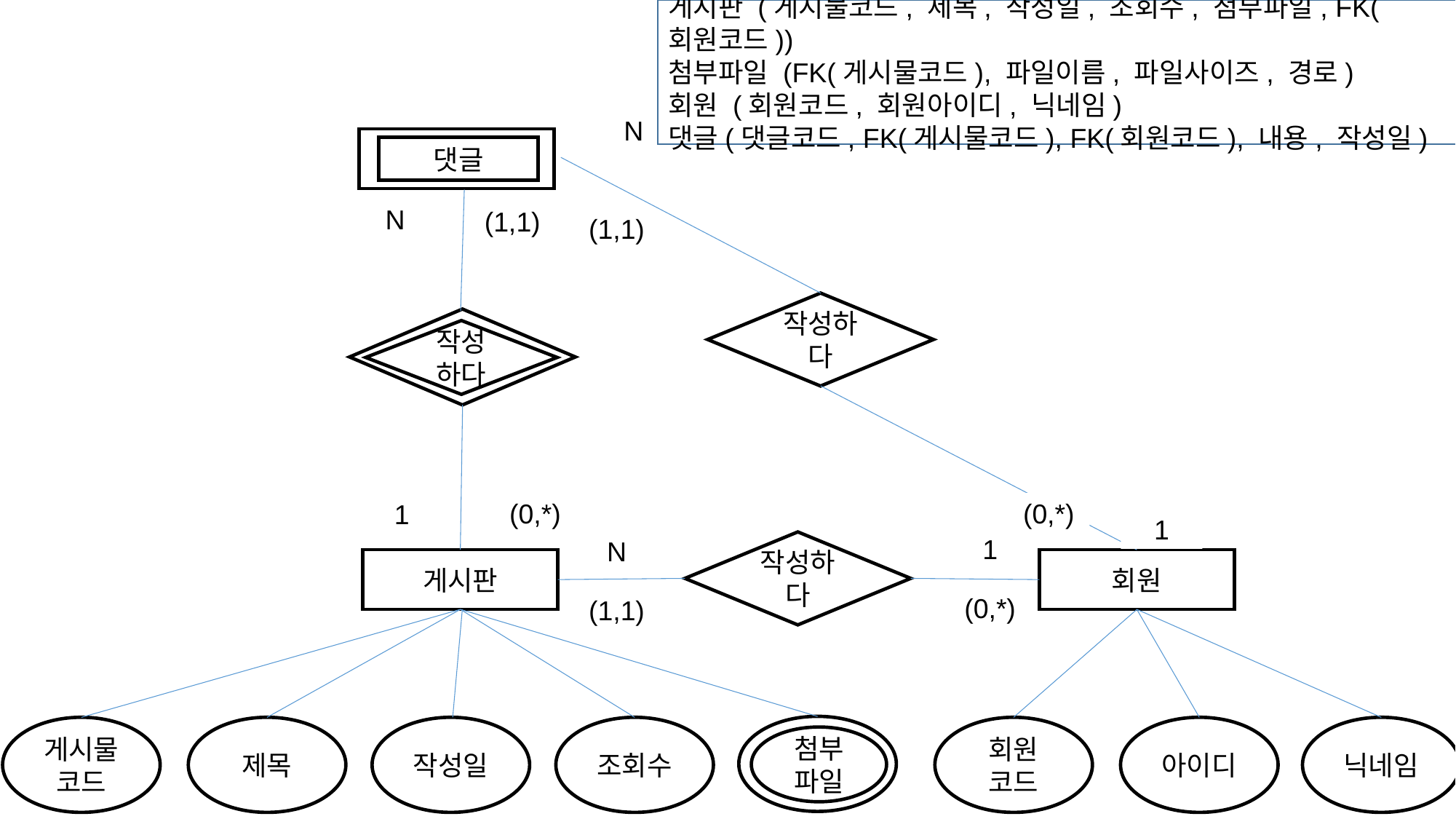

게시판 (게시물코드, 제목, 작성일, 조회수, 첨부파일, FK(회원코드))
첨부파일 (FK(게시물코드), 파일이름, 파일사이즈, 경로)
회원 (회원코드, 회원아이디, 닉네임)
댓글(댓글코드, FK(게시물코드), FK(회원코드), 내용, 작성일)
N
게시판
댓글
N
(1,1)
(1,1)
작성하다

작성하다
(0,*)
(0,*)
1
1
1
N
작성하다
게시판
회원
(0,*)
(1,1)

게시물
코드
제목
작성일
조회수
회원
코드
아이디
닉네임
첨부
파일